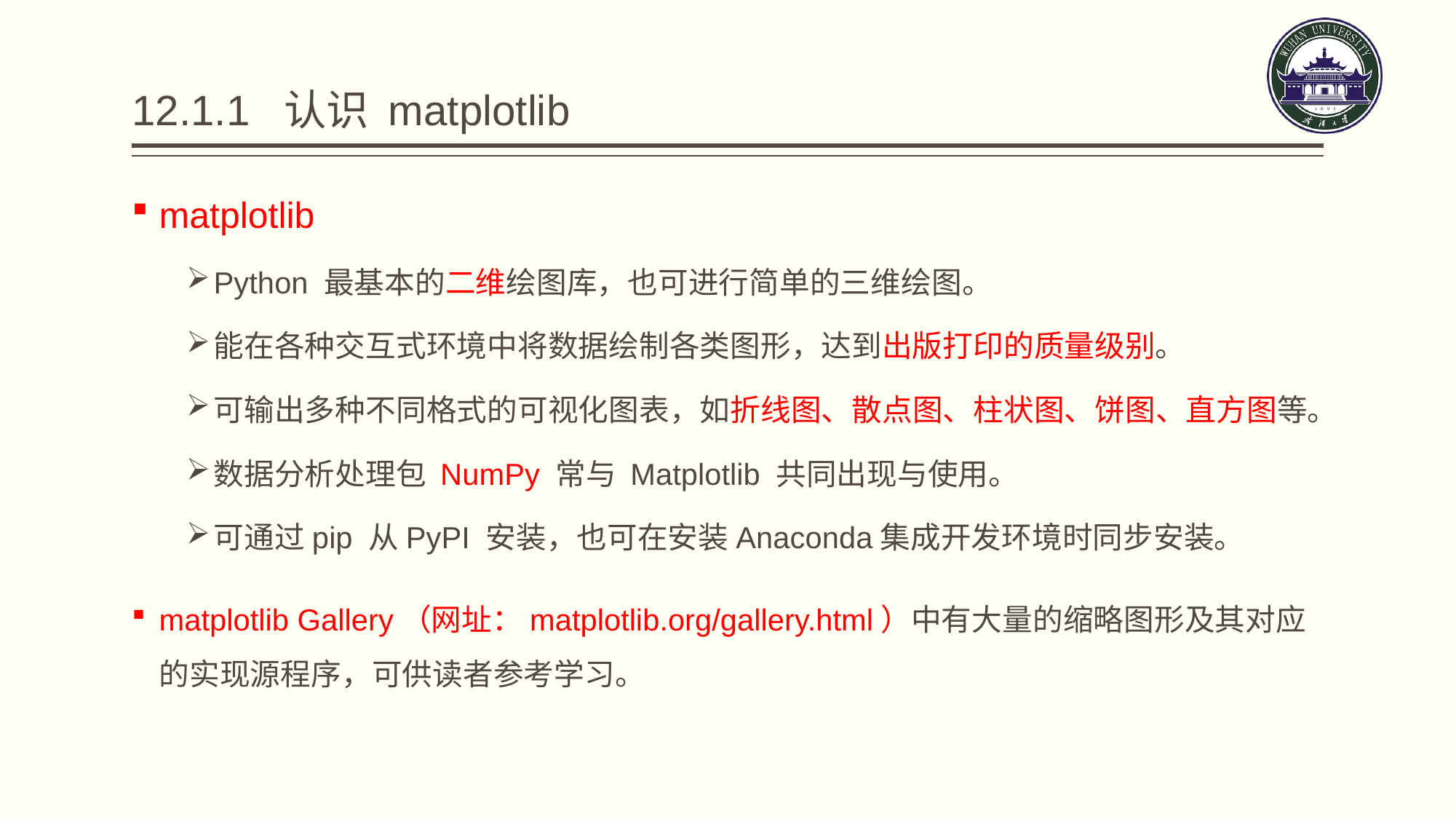

# 12.1.1  认识 matplotlib
matplotlib
Python 最基本的二维绘图库，也可进行简单的三维绘图。
能在各种交互式环境中将数据绘制各类图形，达到出版打印的质量级别。
可输出多种不同格式的可视化图表，如折线图、散点图、柱状图、饼图、直方图等。
数据分析处理包 NumPy 常与 Matplotlib 共同出现与使用。
可通过pip 从PyPI 安装，也可在安装Anaconda集成开发环境时同步安装。
matplotlib Gallery（网址：matplotlib.org/gallery.html）中有大量的缩略图形及其对应的实现源程序，可供读者参考学习。